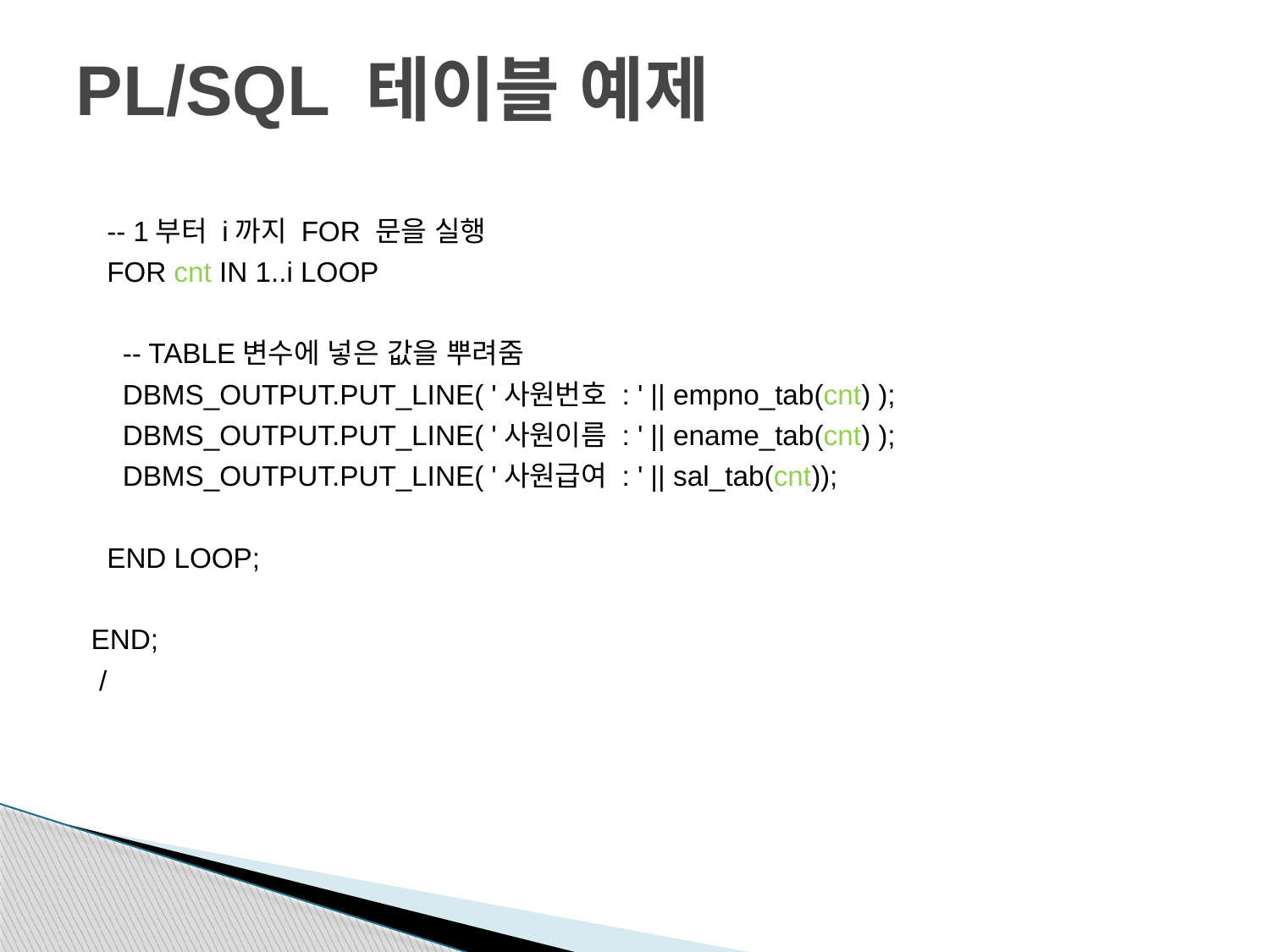

# PL/SQL 테이블 예제

  -- 1부터 i까지 FOR 문을 실행
  FOR cnt IN 1..i LOOP

    -- TABLE변수에 넣은 값을 뿌려줌
    DBMS_OUTPUT.PUT_LINE( '사원번호 : ' || empno_tab(cnt) );
    DBMS_OUTPUT.PUT_LINE( '사원이름 : ' || ename_tab(cnt) );
    DBMS_OUTPUT.PUT_LINE( '사원급여 : ' || sal_tab(cnt));

  END LOOP;

END;
 /